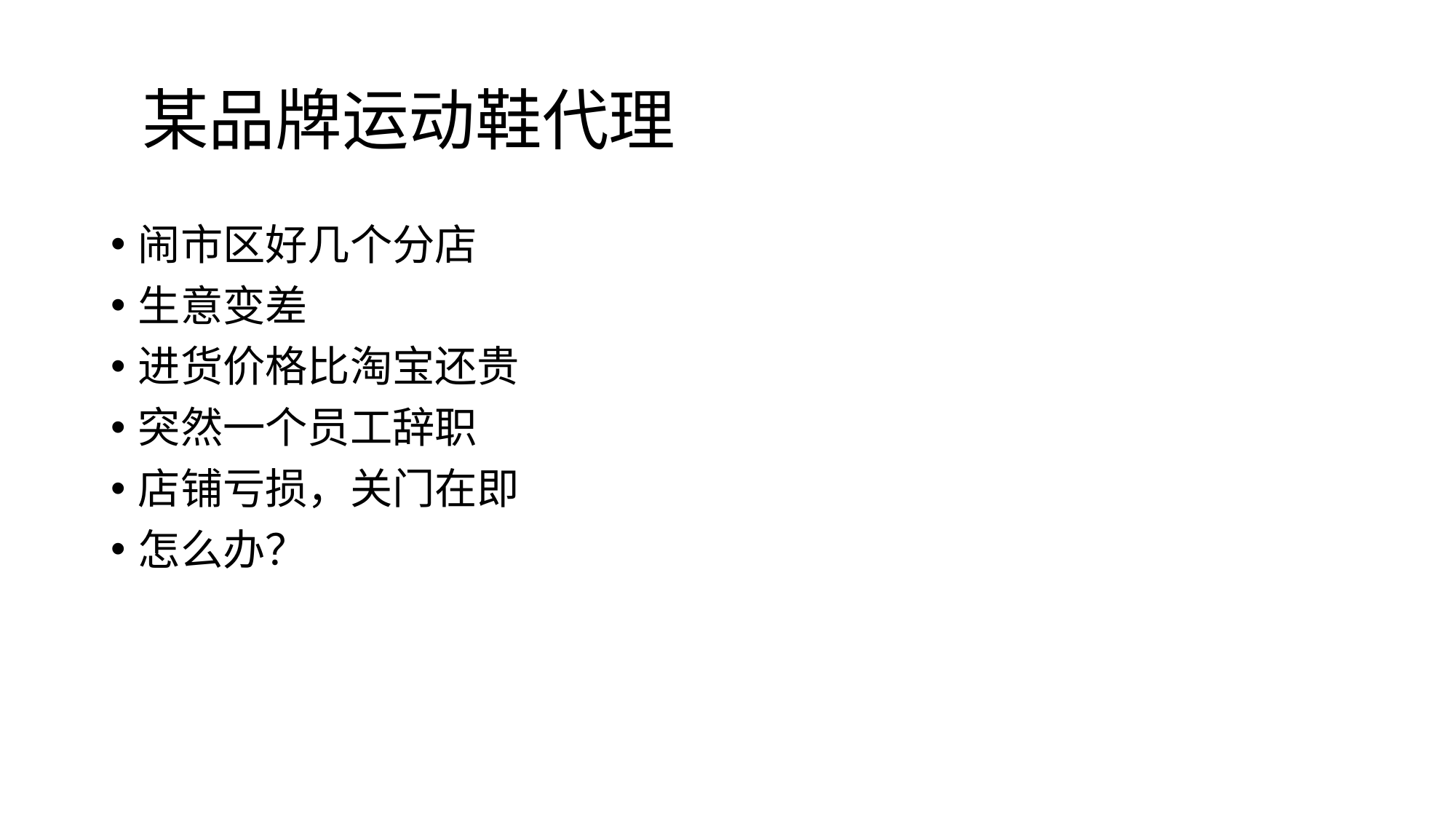

# 某品牌运动鞋代理
闹市区好几个分店
生意变差
进货价格比淘宝还贵
突然一个员工辞职
店铺亏损，关门在即
怎么办？